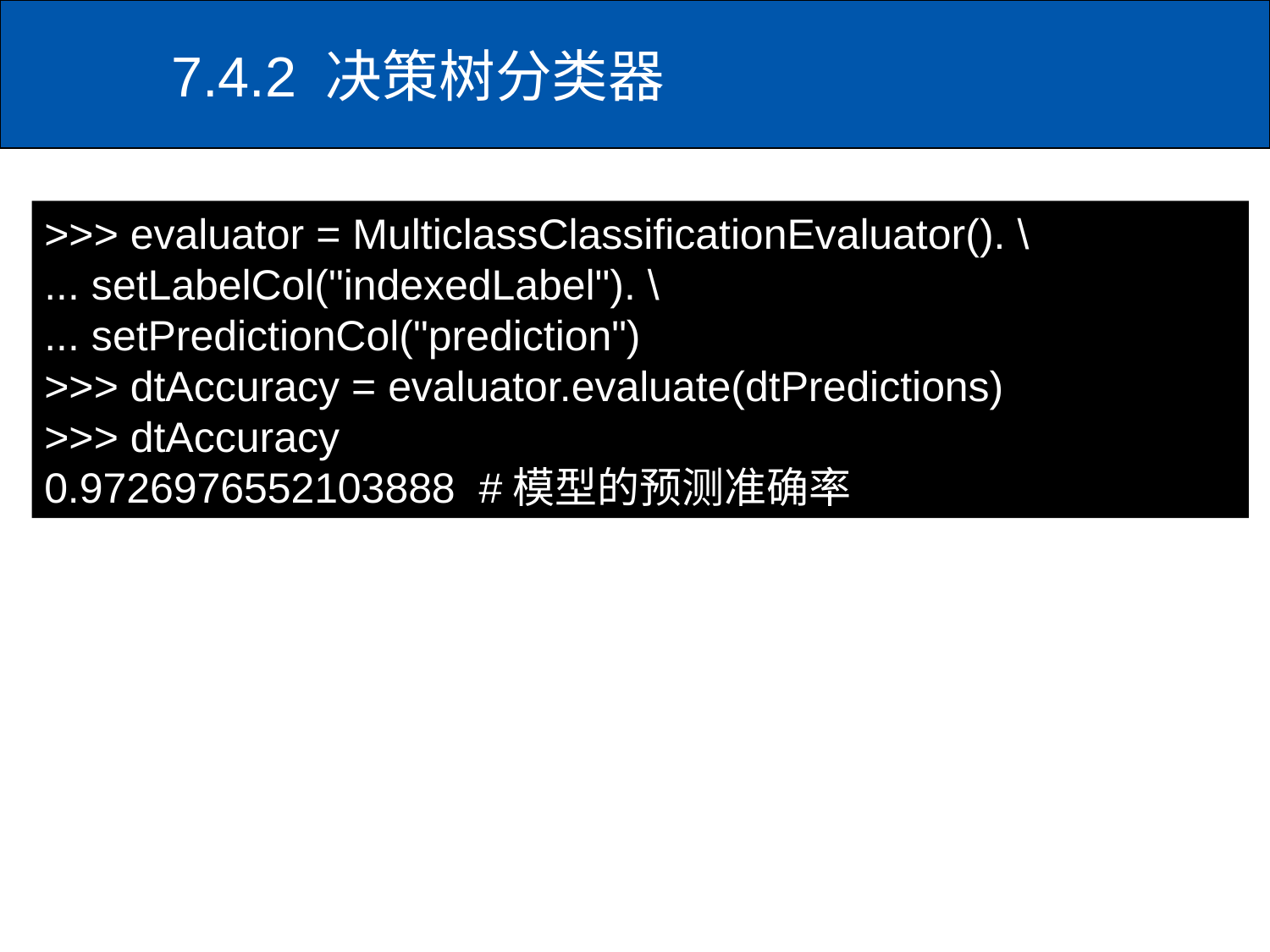

# 7.4.2 决策树分类器
>>> evaluator = MulticlassClassificationEvaluator(). \
... setLabelCol("indexedLabel"). \
... setPredictionCol("prediction")
>>> dtAccuracy = evaluator.evaluate(dtPredictions)
>>> dtAccuracy
0.9726976552103888  #模型的预测准确率